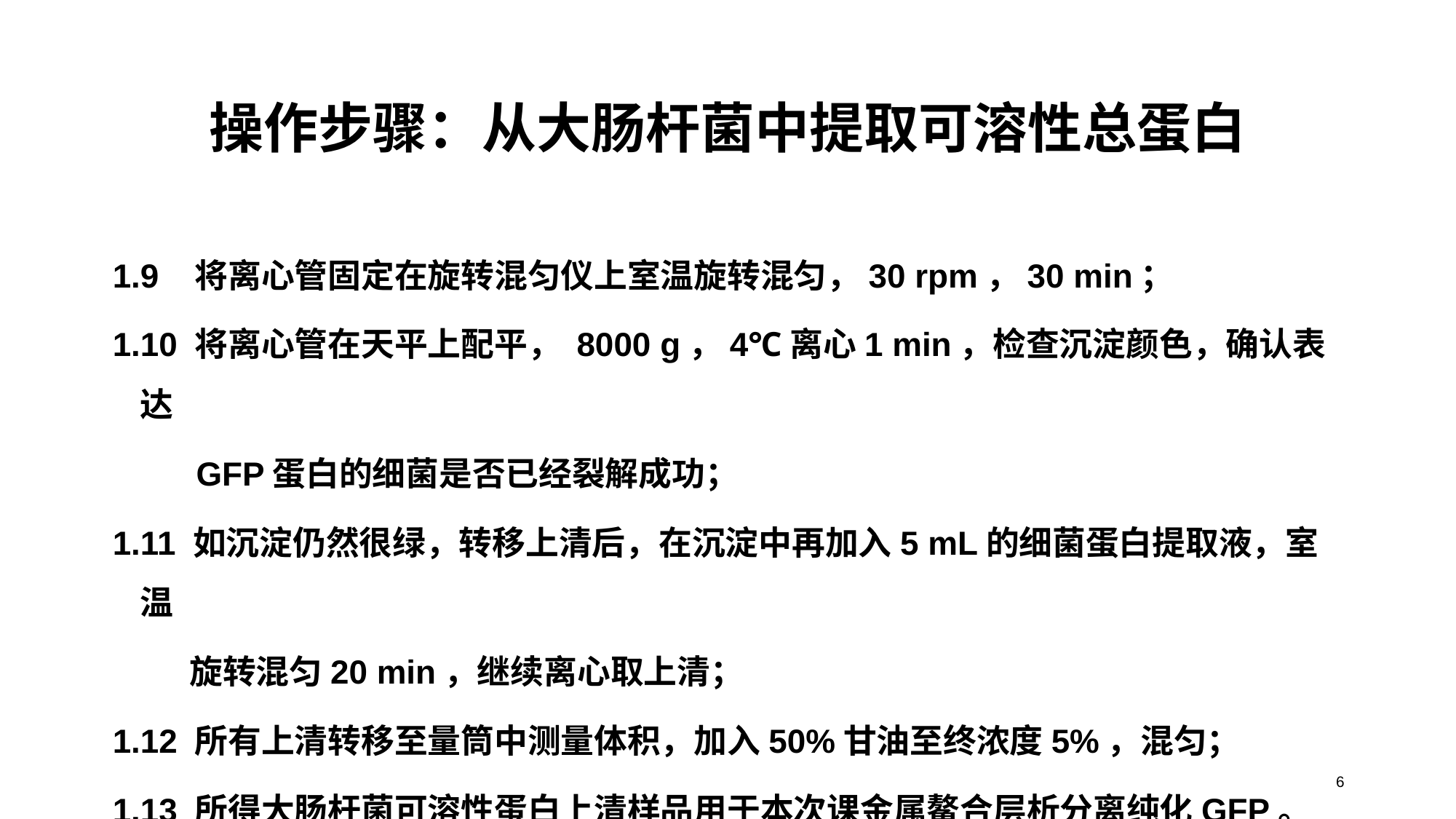

# 操作步骤：从大肠杆菌中提取可溶性总蛋白
1.9   将离心管固定在旋转混匀仪上室温旋转混匀，30 rpm，30 min；
1.10 将离心管在天平上配平， 8000 g，4℃离心1 min，检查沉淀颜色，确认表达
         GFP蛋白的细菌是否已经裂解成功；
1.11 如沉淀仍然很绿，转移上清后，在沉淀中再加入5 mL的细菌蛋白提取液，室温
         旋转混匀20 min，继续离心取上清；
1.12 所有上清转移至量筒中测量体积，加入50%甘油至终浓度5%，混匀；
1.13 所得大肠杆菌可溶性蛋白上清样品用于本次课金属鳌合层析分离纯化GFP。
6